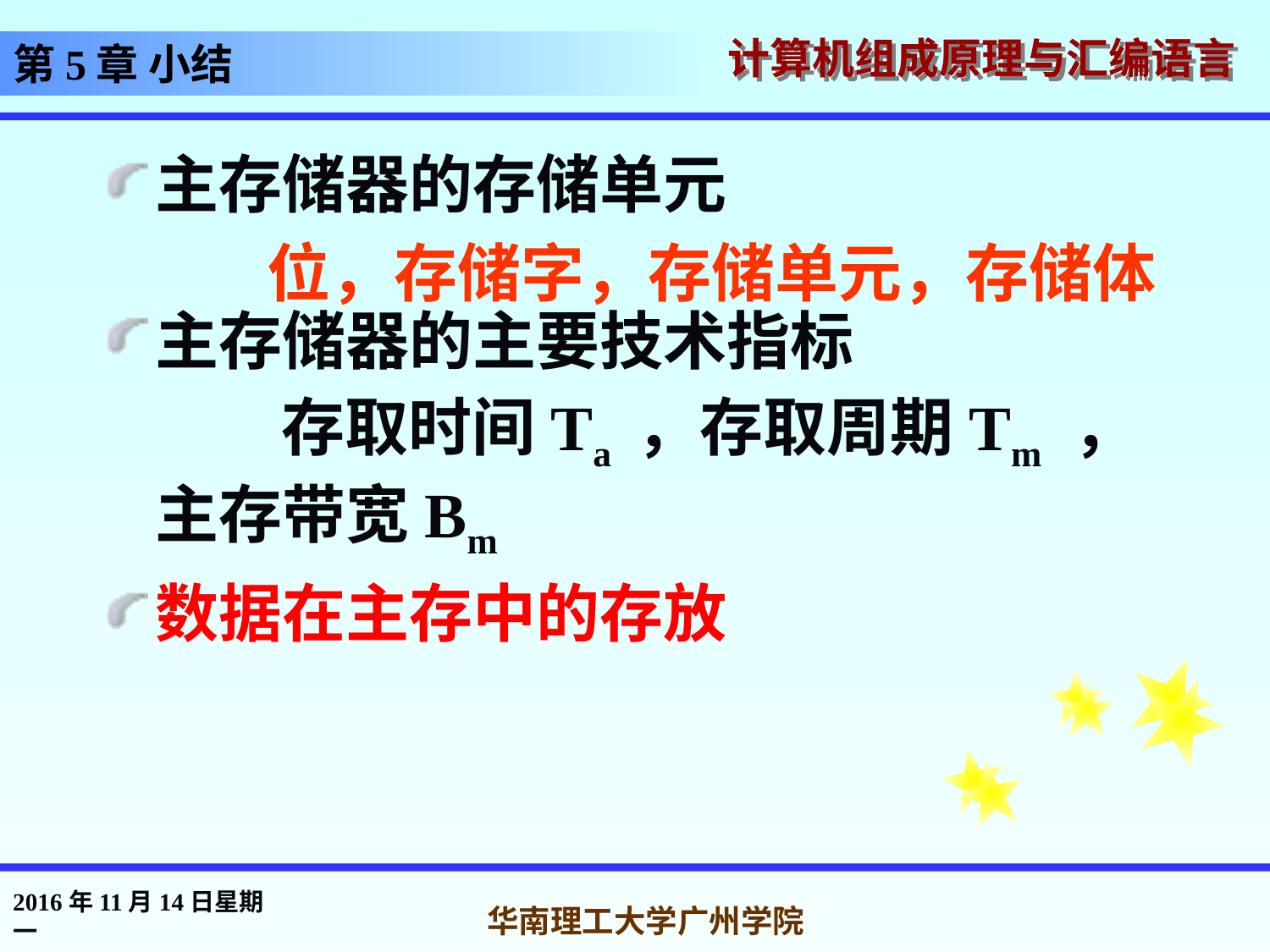

# 第5章 小结
主存储器的存储单元
          位，存储字，存储单元，存储体
主存储器的主要技术指标
           存取时间Ta ，存取周期Tm ，主存带宽Bm
数据在主存中的存放
2016年11月14日星期一
华南理工大学广州学院